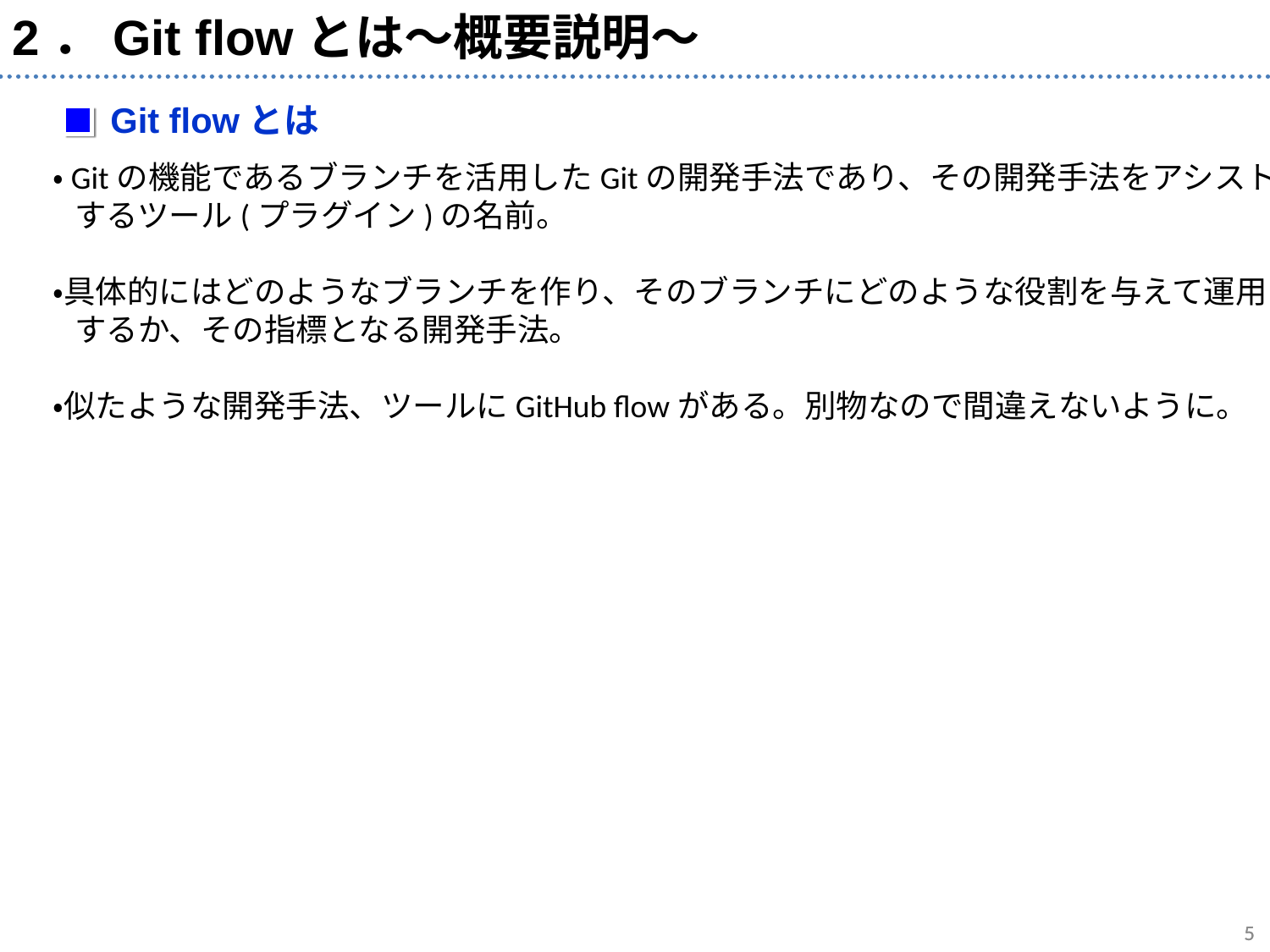

2．Git flowとは～概要説明～

Git flowとは

・Gitの機能であるブランチを活用したGitの開発手法であり、その開発手法をアシスト
  するツール(プラグイン)の名前。

・具体的にはどのようなブランチを作り、そのブランチにどのような役割を与えて運用
  するか、その指標となる開発手法。

・似たような開発手法、ツールにGitHub flowがある。別物なので間違えないように。

5
5